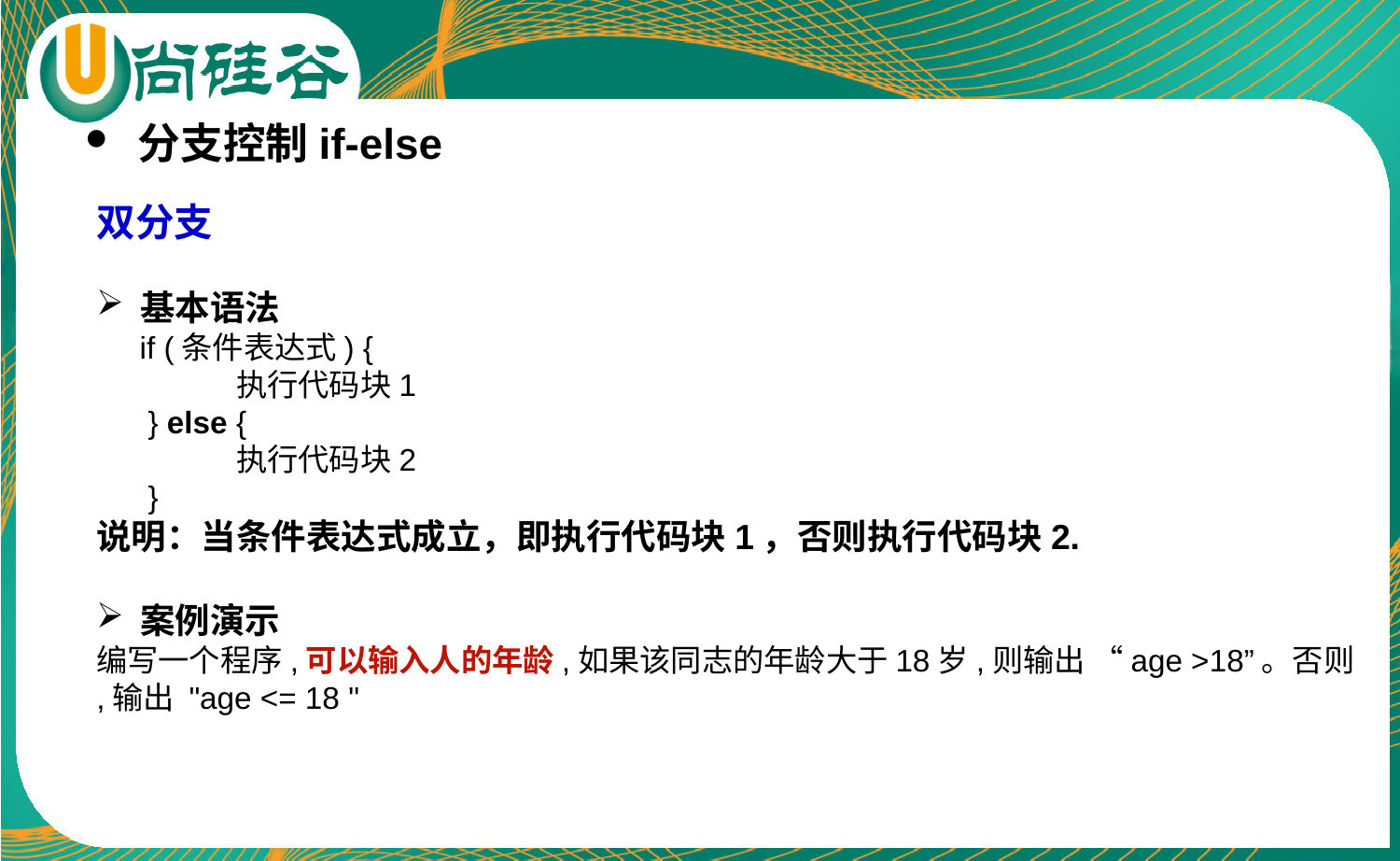

分支控制if-else

双分支

基本语法
     if (条件表达式) {
	执行代码块1
      } else {
	执行代码块2
      }
说明：当条件表达式成立，即执行代码块1，否则执行代码块2.

案例演示
编写一个程序,可以输入人的年龄,如果该同志的年龄大于18岁,则输出 “age >18”。否则 ,输出 "age <= 18 "